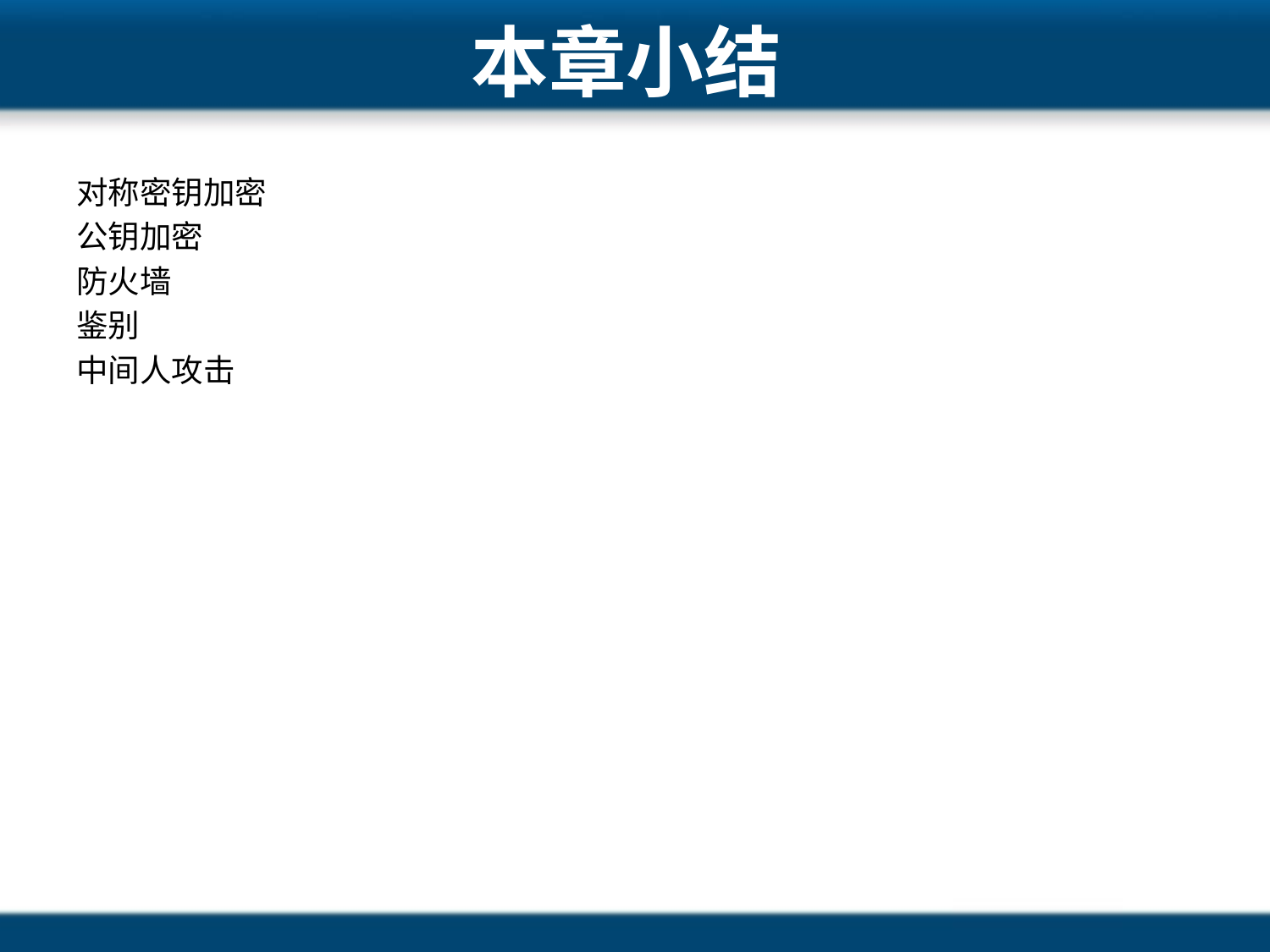

# 本章小结
对称密钥加密
公钥加密
防火墙
鉴别
中间人攻击